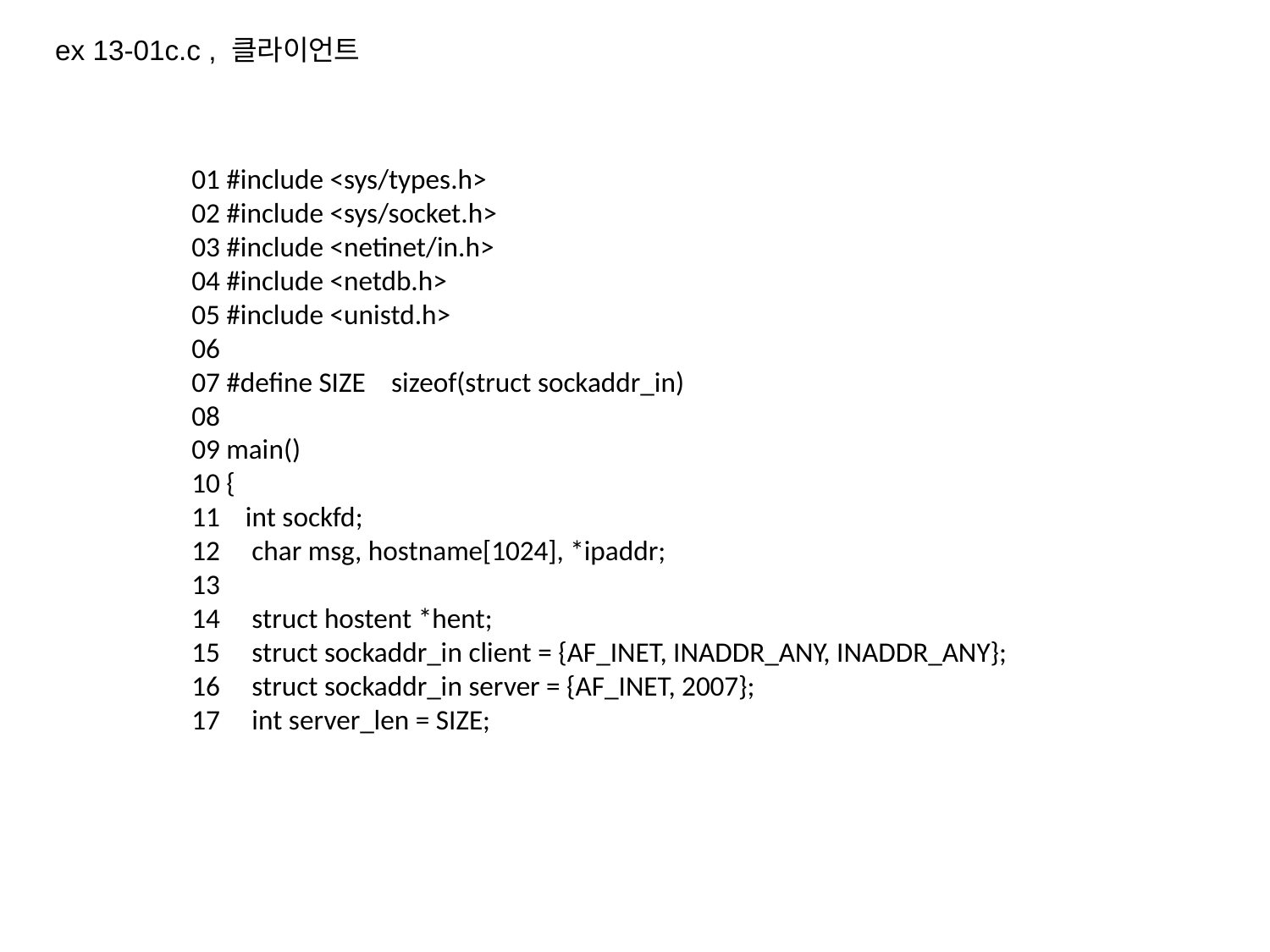

ex 13-01c.c , 클라이언트
01 #include <sys/types.h>
02 #include <sys/socket.h>
03 #include <netinet/in.h>
04 #include <netdb.h>
05 #include <unistd.h>
06
07 #define SIZE    sizeof(struct sockaddr_in)
08
09 main()
10 {
11    int sockfd;
12     char msg, hostname[1024], *ipaddr;
13
14     struct hostent *hent;
15     struct sockaddr_in client = {AF_INET, INADDR_ANY, INADDR_ANY};
16     struct sockaddr_in server = {AF_INET, 2007};
17     int server_len = SIZE;